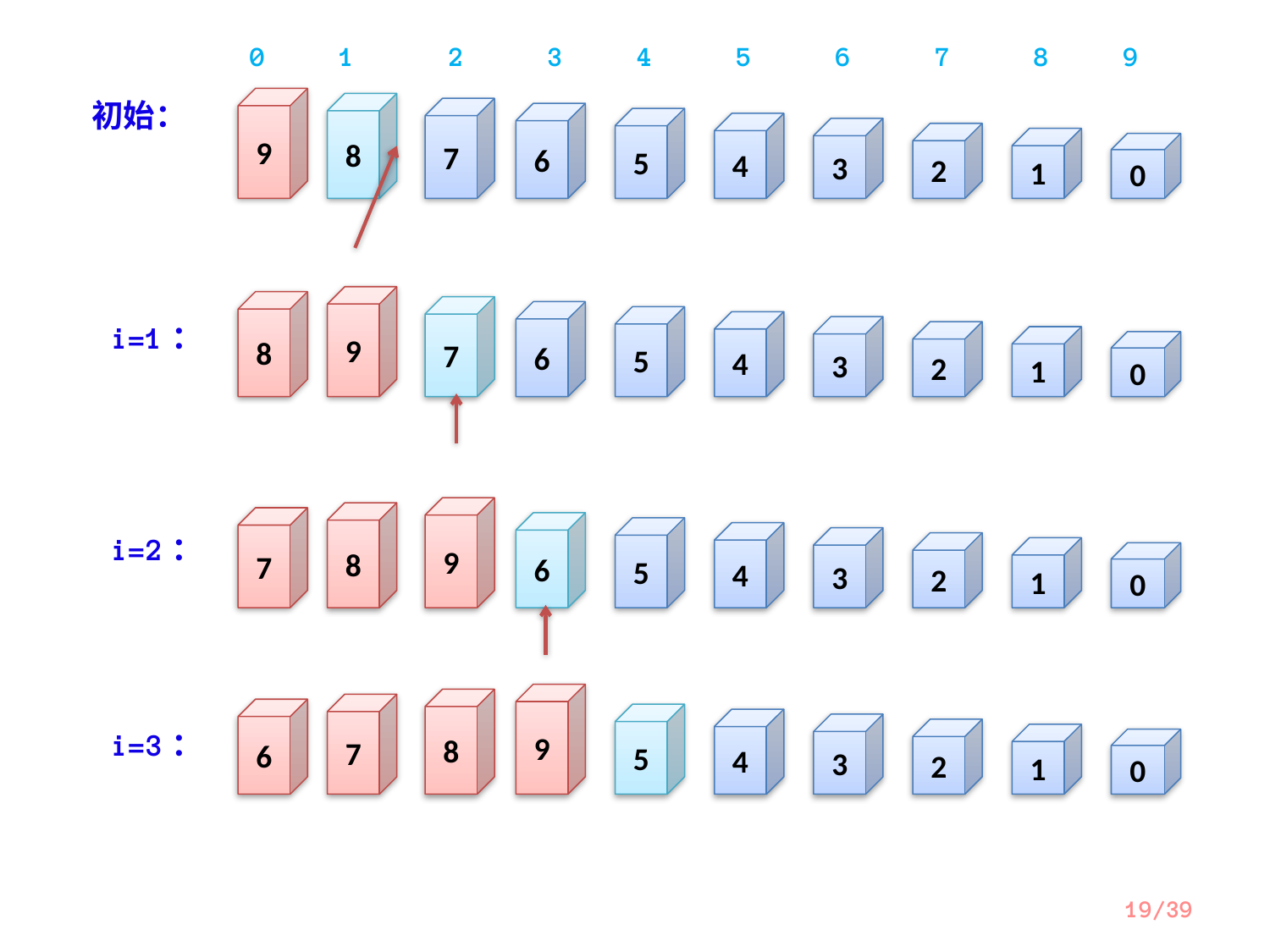

0
1
2
3
4
5
6
7
8
9
9
初始：
8
7
6
5
4
3
2
1
0
9
8
7
6
5
i=1：
4
3
2
1
0
9
8
7
6
5
i=2：
4
3
2
1
0
9
8
7
6
5
4
3
i=3：
2
1
0
19/39